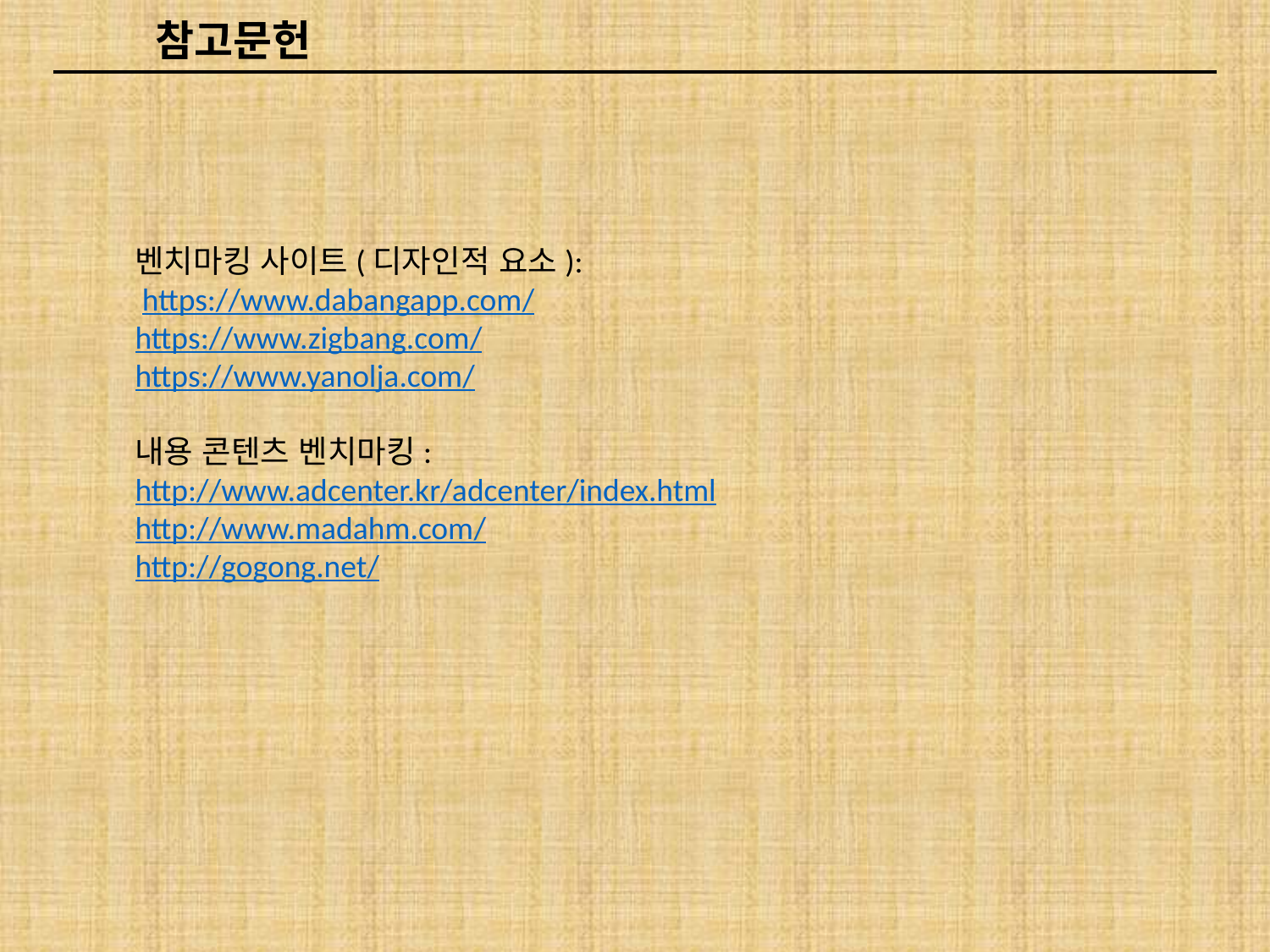

참고문헌
벤치마킹 사이트(디자인적 요소):
 https://www.dabangapp.com/
https://www.zigbang.com/
https://www.yanolja.com/

내용 콘텐츠 벤치마킹:
http://www.adcenter.kr/adcenter/index.html
http://www.madahm.com/
http://gogong.net/